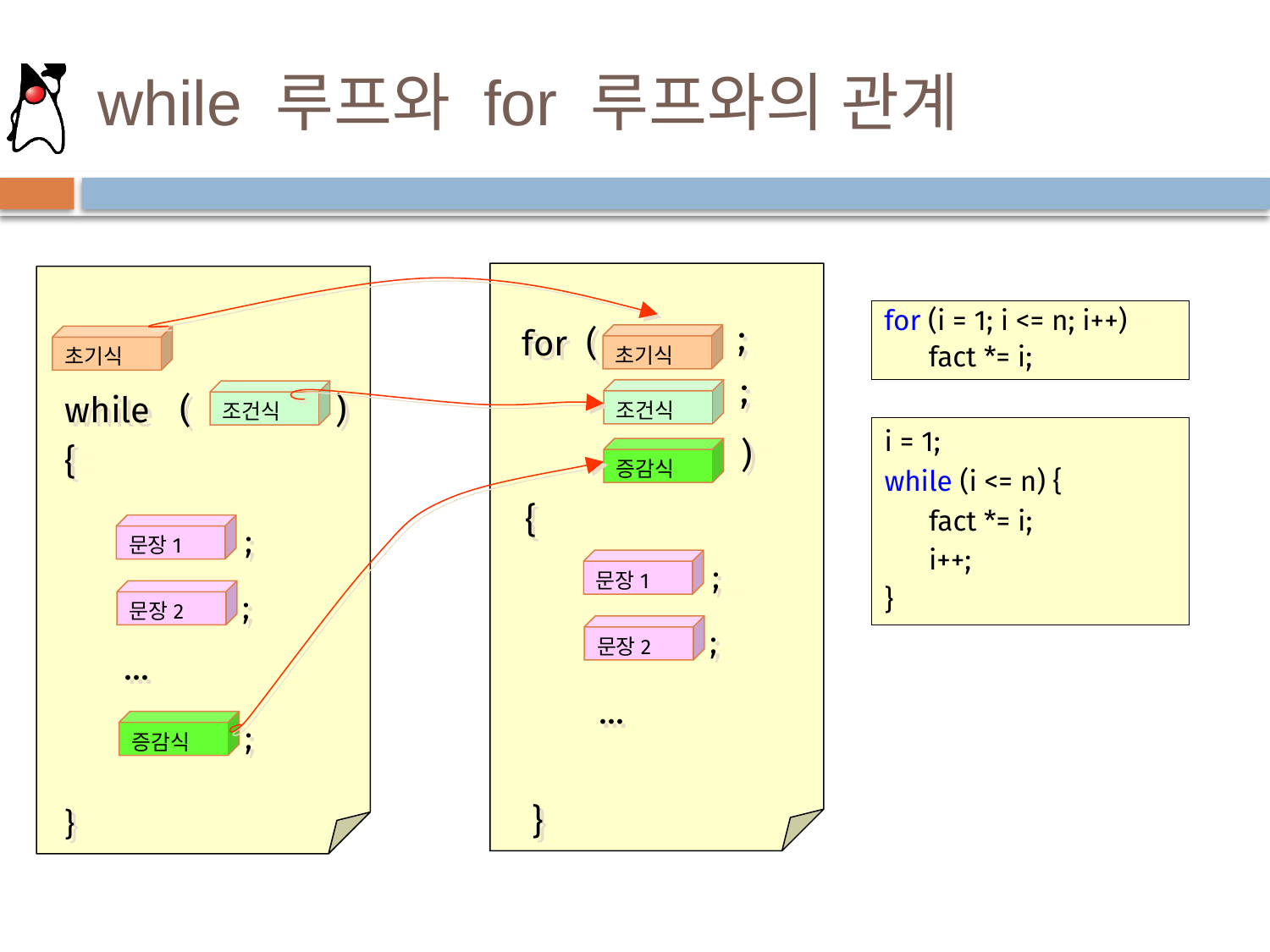

# while 루프와 for 루프와의 관계

;
for  (
초기식
초기식
;
조건식
while
(
조건식
)

)
{
증감식

{
문장1
;
문장1
;
문장2
;
문장2
;
...
...
증감식
;
}
}
for (i = 1; i <= n; i++)
      fact *= i;
i = 1;
while (i <= n) {
      fact *= i;
      i++;
}